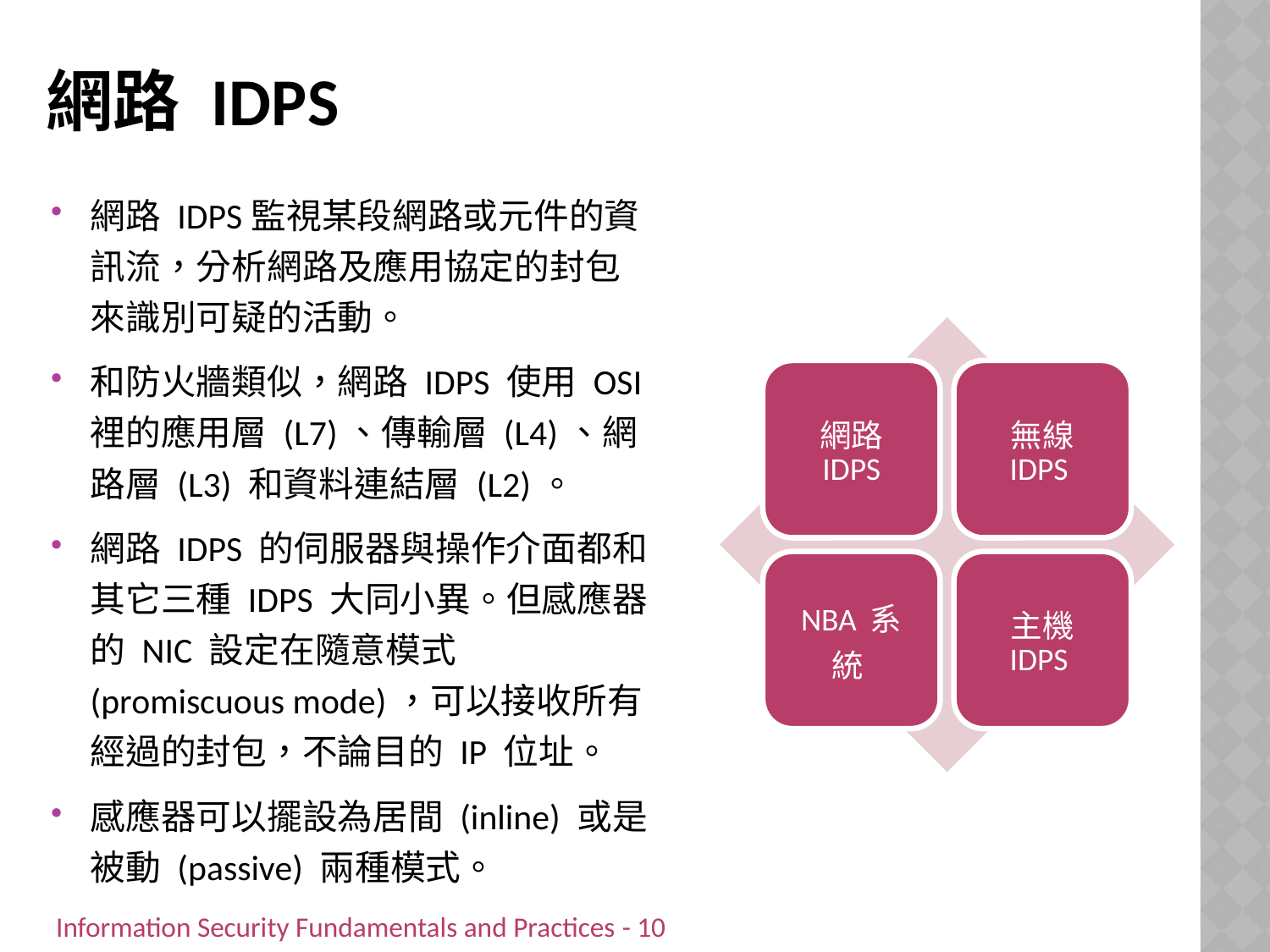

# 網路 IDPS
網路 IDPS監視某段網路或元件的資訊流，分析網路及應用協定的封包來識別可疑的活動。
和防火牆類似，網路 IDPS 使用 OSI 裡的應用層 (L7)、傳輸層 (L4)、網路層 (L3) 和資料連結層 (L2)。
網路 IDPS 的伺服器與操作介面都和其它三種 IDPS 大同小異。但感應器的 NIC 設定在隨意模式 (promiscuous mode)，可以接收所有經過的封包，不論目的 IP 位址。
感應器可以擺設為居間 (inline) 或是被動 (passive) 兩種模式。
網路 IDPS
無線 IDPS
NBA 系統
主機 IDPS